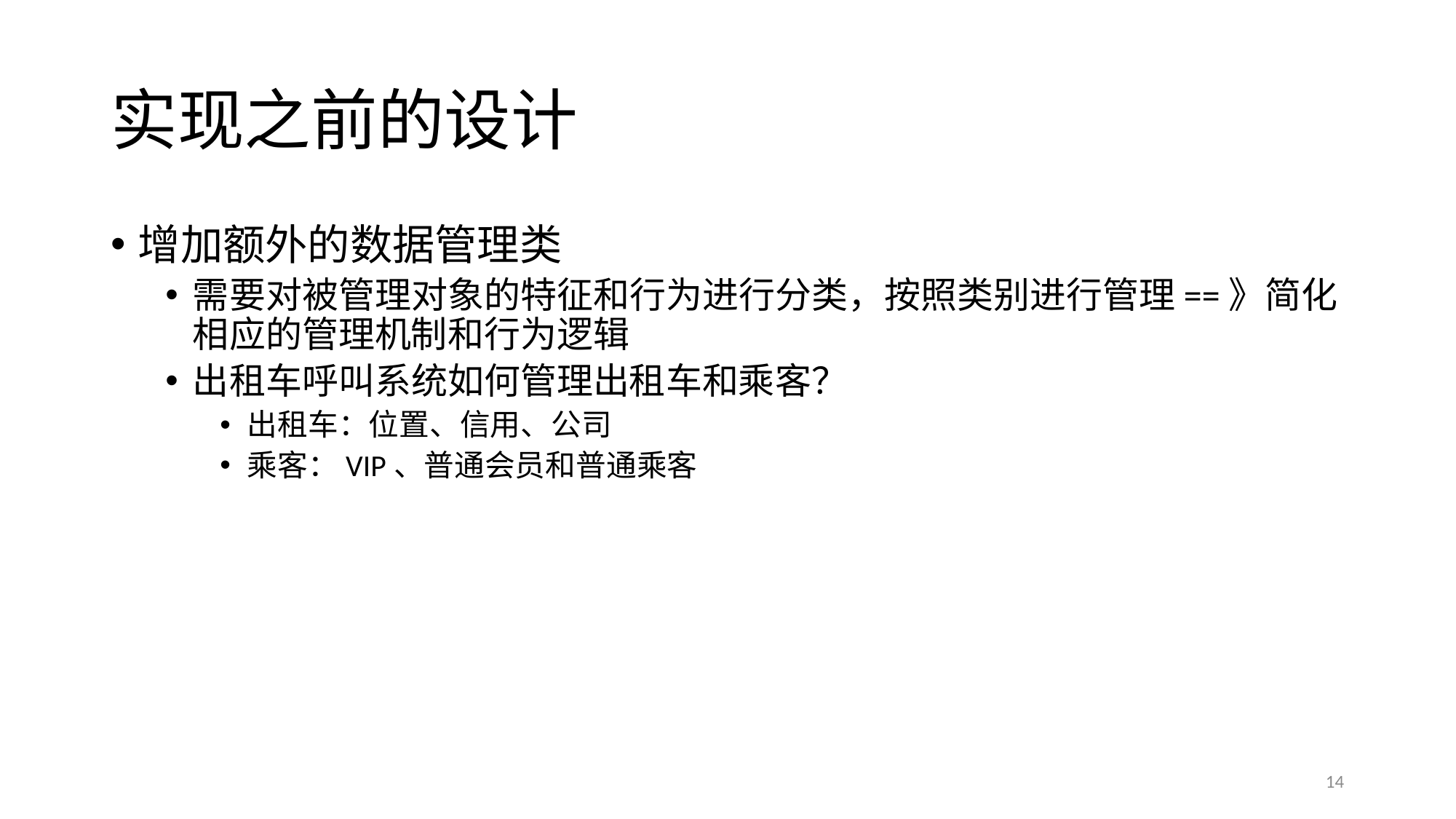

# 实现之前的设计
增加额外的数据管理类
需要对被管理对象的特征和行为进行分类，按照类别进行管理==》简化相应的管理机制和行为逻辑
出租车呼叫系统如何管理出租车和乘客？
出租车：位置、信用、公司
乘客：VIP、普通会员和普通乘客
14